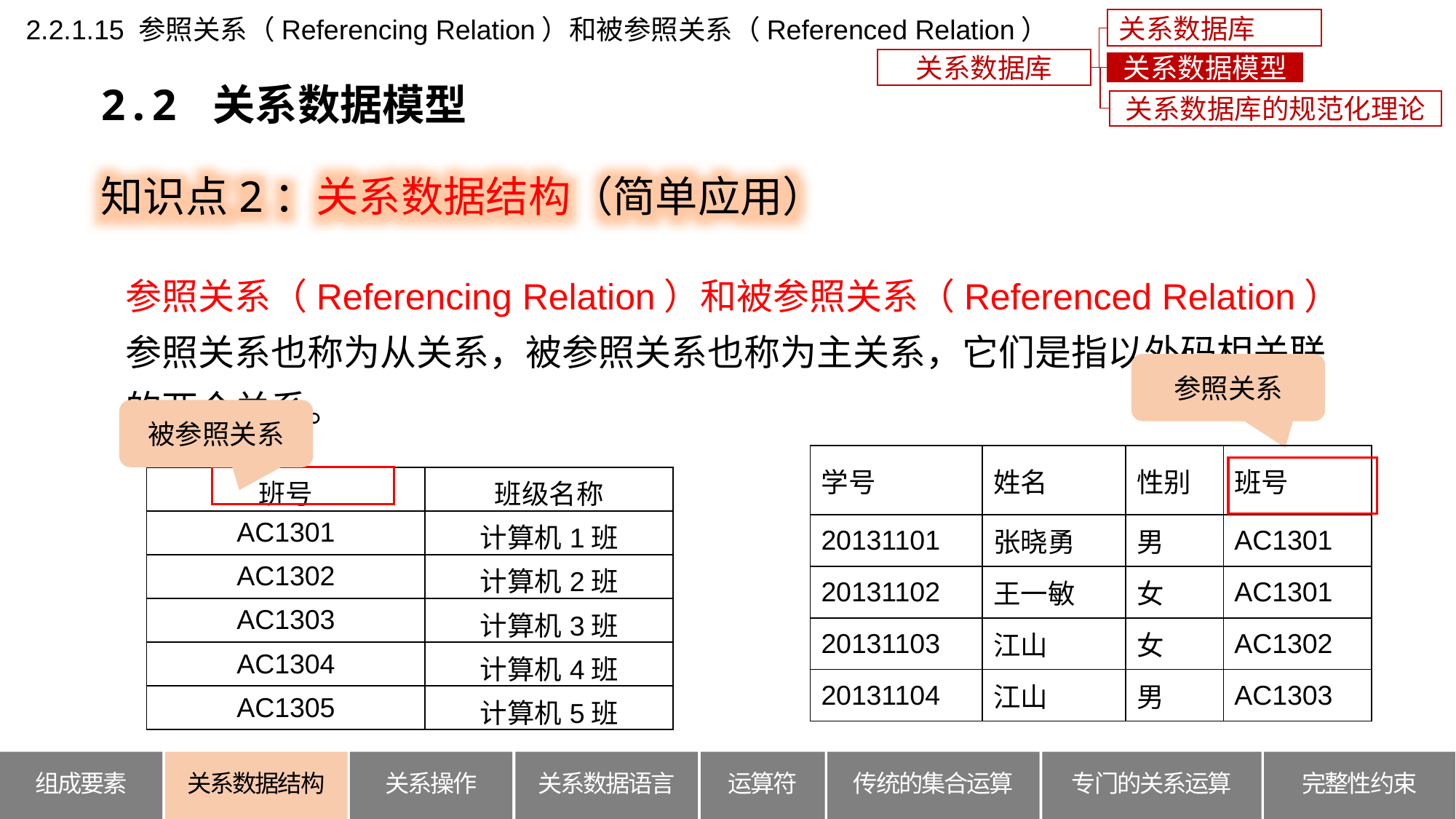

2.2.1.15 参照关系（Referencing Relation）和被参照关系（Referenced Relation）
关系数据库概述
关系数据库
关系数据模型
2.2 关系数据模型
关系数据库的规范化理论
知识点2：关系数据结构（简单应用）
参照关系（Referencing Relation）和被参照关系（Referenced Relation）
参照关系也称为从关系，被参照关系也称为主关系，它们是指以外码相关联的两个关系。
参照关系
被参照关系
| 学号 | 姓名 | 性别 | 班号 |
| --- | --- | --- | --- |
| 20131101 | 张晓勇 | 男 | AC1301 |
| 20131102 | 王一敏 | 女 | AC1301 |
| 20131103 | 江山 | 女 | AC1302 |
| 20131104 | 江山 | 男 | AC1303 |

| 班号 | 班级名称 |
| --- | --- |
| AC1301 | 计算机1班 |
| AC1302 | 计算机2班 |
| AC1303 | 计算机3班 |
| AC1304 | 计算机4班 |
| AC1305 | 计算机5班 |

关系数据结构
组成要素
关系操作
关系数据语言
运算符
传统的集合运算
专门的关系运算
完整性约束